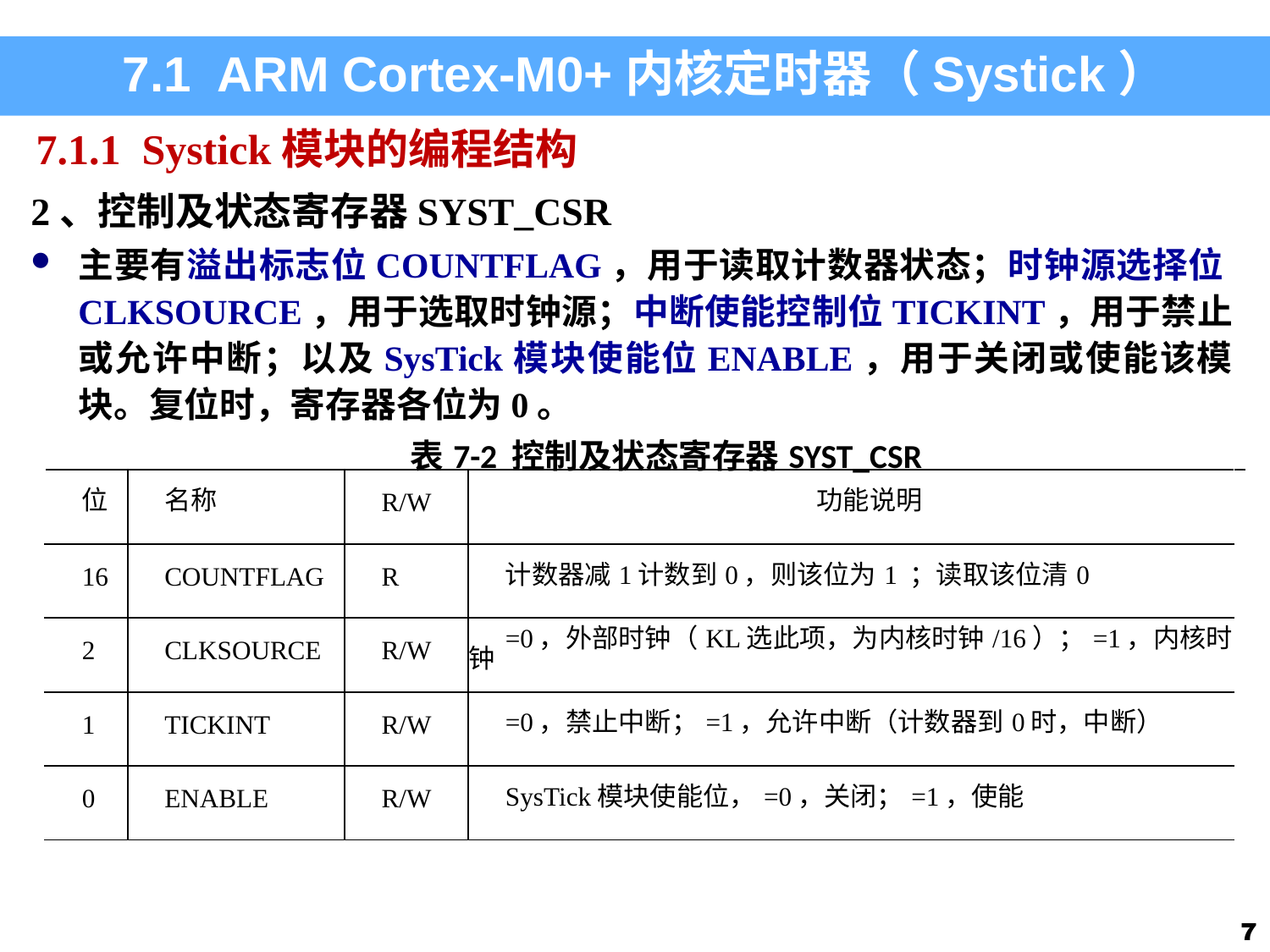

7.1  ARM Cortex-M0+内核定时器（Systick）
7.1.1  Systick模块的编程结构
2、控制及状态寄存器SYST_CSR
主要有溢出标志位COUNTFLAG，用于读取计数器状态；时钟源选择位CLKSOURCE，用于选取时钟源；中断使能控制位TICKINT，用于禁止或允许中断；以及SysTick模块使能位ENABLE，用于关闭或使能该模块。复位时，寄存器各位为0。
| 表7-2 控制及状态寄存器SYST\_CSR |  |  |  |  |
| --- | --- | --- | --- | --- |
| 位 | 名称 | R/W | 功能说明 |  |
| 16 | COUNTFLAG | R | 计数器减1计数到0，则该位为1 ；读取该位清0 |  |
| 2 | CLKSOURCE | R/W | =0，外部时钟（KL选此项，为内核时钟/16）；=1，内核时钟 |  |
| 1 | TICKINT | R/W | =0，禁止中断；=1，允许中断（计数器到0时，中断） |  |
| 0 | ENABLE | R/W | SysTick模块使能位，=0，关闭；=1，使能 |  |
7